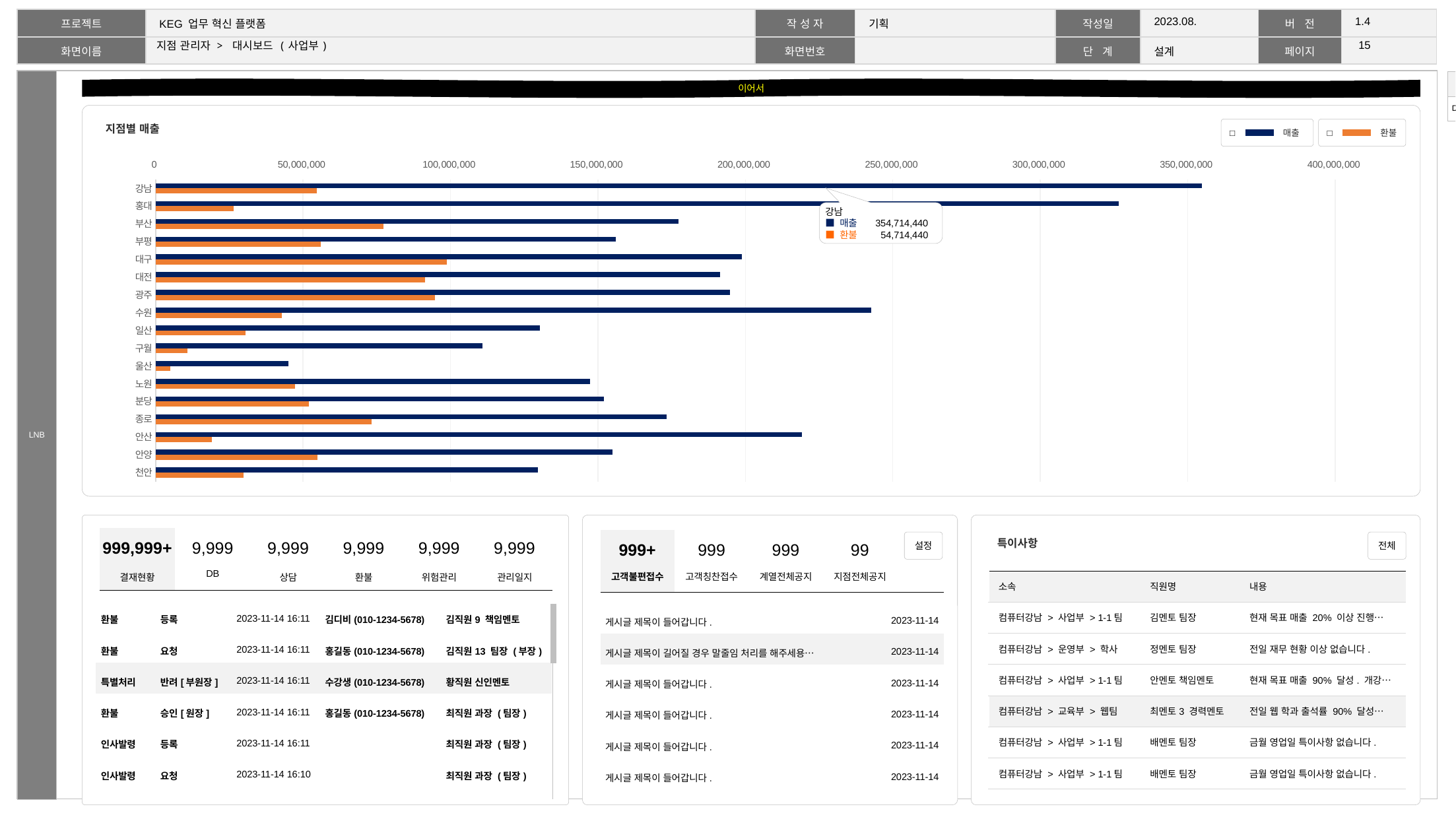

15

# 지점 관리자 > 대시보드 (사업부)
| 화면 설명 |
| --- |
| 대시보드(사업부)와 항목 동일함. |
이어서

지점별 매출
□
□
매출
환불

### Chart

| Category | 매출 | 환불 |
|---|---|---|
| 강남 | 354714440.0 | 54714440.0 |
| 홍대 | 326517960.0 | 26517960.0 |
| 부산 | 177240000.0 | 77240000.0 |
| 부평 | 155983910.0 | 55983910.0 |
| 대구 | 198693000.0 | 98693000.0 |
| 대전 | 191400010.0 | 91400010.0 |
| 광주 | 194769590.0 | 94769590.0 |
| 수원 | 242711650.0 | 42711650.0 |
| 일산 | 130398600.0 | 30398600.0 |
| 구월 | 110863000.0 | 10863000.0 |
| 울산 | 45002000.0 | 5002000.0 |
| 노원 | 147294530.0 | 47294530.0 |
| 분당 | 152040510.0 | 52040510.0 |
| 종로 | 173313930.0 | 73313930.0 |
| 안산 | 219178000.0 | 19178000.0 |
| 안양 | 154897180.0 | 54897180.0 |
| 천안 | 129747240.0 | 29747240.0 |
강남
■ 매출      354,714,440
■ 환불        54,714,440

| 999,999+ | 9,999 | 9,999 | 9,999 | 9,999 | 9,999 |
| --- | --- | --- | --- | --- | --- |
| 결재현황 | DB | 상담 | 환불 | 위험관리 | 관리일지 |
특이사항
| 999+ | 999 | 999 | 99 |  |
| --- | --- | --- | --- | --- |
| 고객불편접수 | 고객칭찬접수 | 계열전체공지 | 지점전체공지 |  |
설정
전체
| 소속 | 직원명 | 내용 |
| --- | --- | --- |
| 컴퓨터강남 > 사업부 > 1-1팀 | 김멘토 팀장 | 현재 목표 매출 20% 이상 진행… |
| 컴퓨터강남 > 운영부 > 학사 | 정멘토 팀장 | 전일 재무 현황 이상 없습니다. |
| 컴퓨터강남 > 사업부 > 1-1팀 | 안멘토 책임멘토 | 현재 목표 매출 90% 달성. 개강… |
| 컴퓨터강남 > 교육부 > 웹팀 | 최멘토3 경력멘토 | 전일 웹 학과 출석률 90% 달성… |
| 컴퓨터강남 > 사업부 > 1-1팀 | 배멘토 팀장 | 금월 영업일 특이사항 없습니다. |
| 컴퓨터강남 > 사업부 > 1-1팀 | 배멘토 팀장 | 금월 영업일 특이사항 없습니다. |
| 환불 | 등록 | 2023-11-14 16:11 | 김디비(010-1234-5678) | 김직원9 책임멘토 |
| --- | --- | --- | --- | --- |
| 환불 | 요청 | 2023-11-14 16:11 | 홍길동(010-1234-5678) | 김직원13 팀장 (부장) |
| 특별처리 | 반려[부원장] | 2023-11-14 16:11 | 수강생(010-1234-5678) | 황직원 신인멘토 |
| 환불 | 승인[원장] | 2023-11-14 16:11 | 홍길동(010-1234-5678) | 최직원 과장 (팀장) |
| 인사발령 | 등록 | 2023-11-14 16:11 |  | 최직원 과장 (팀장) |
| 인사발령 | 요청 | 2023-11-14 16:10 |  | 최직원 과장 (팀장) |
| 게시글 제목이 들어갑니다. | 2023-11-14 |
| --- | --- |
| 게시글 제목이 길어질 경우 말줄임 처리를 해주세용… | 2023-11-14 |
| 게시글 제목이 들어갑니다. | 2023-11-14 |
| 게시글 제목이 들어갑니다. | 2023-11-14 |
| 게시글 제목이 들어갑니다. | 2023-11-14 |
| 게시글 제목이 들어갑니다. | 2023-11-14 |